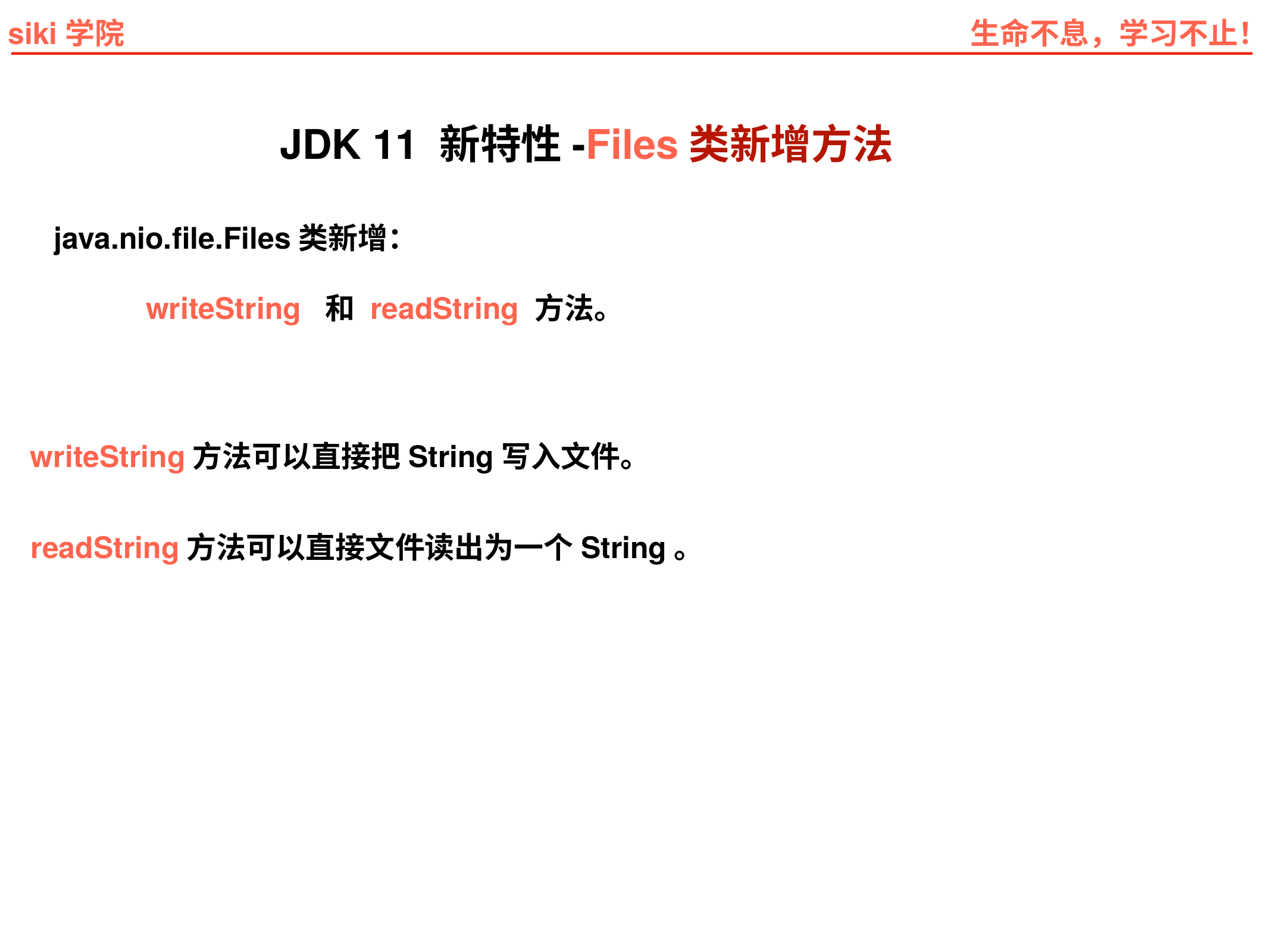

JDK 11 新特性-Files类新增方法
java.nio.file.Files类新增：
writeString  和 readString 方法。
writeString方法可以直接把String写入文件。
readString方法可以直接文件读出为一个String。